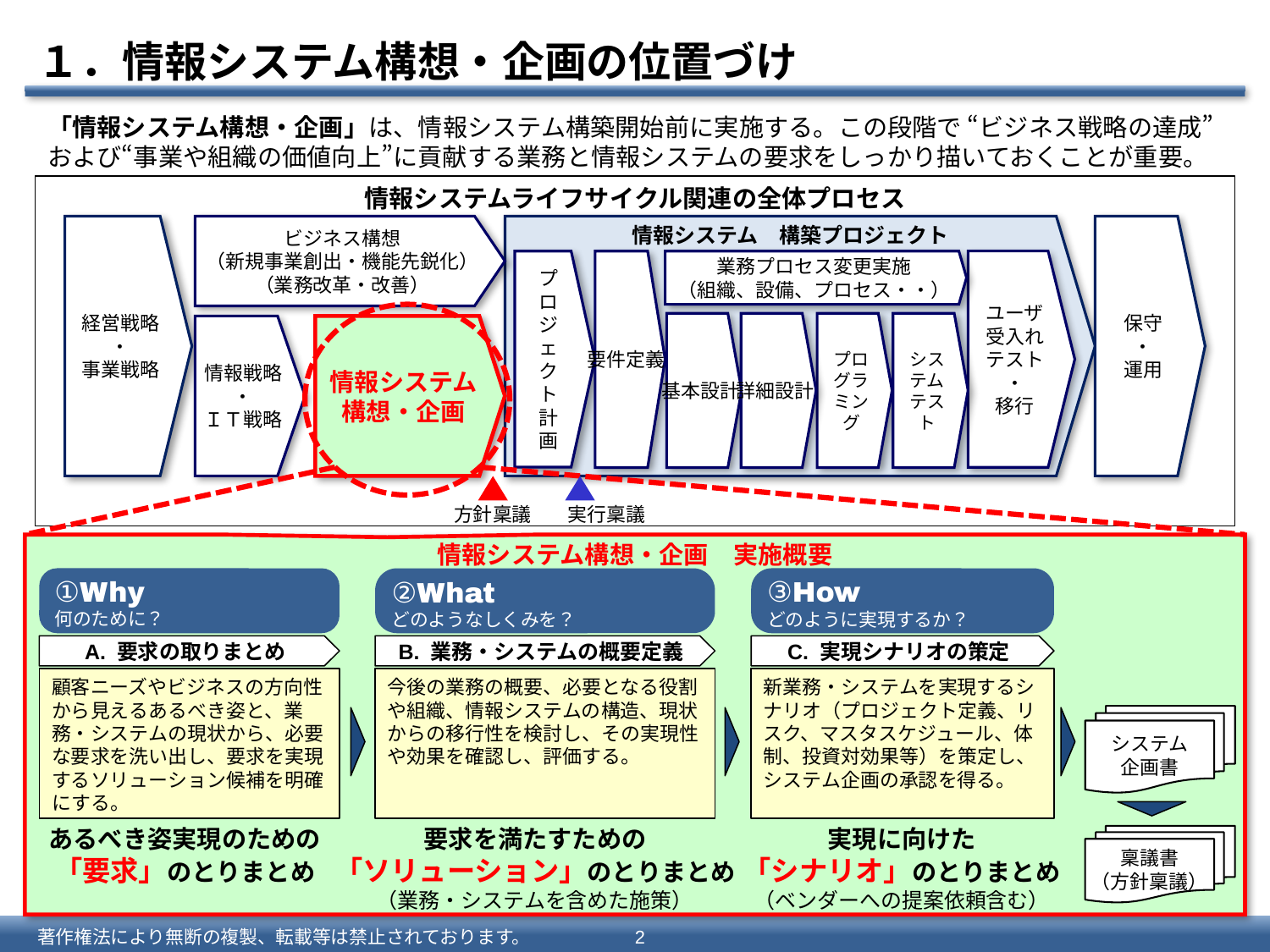

# １．情報システム構想・企画の位置づけ
「情報システム構想・企画」は、情報システム構築開始前に実施する。この段階で “ビジネス戦略の達成”および“事業や組織の価値向上”に貢献する業務と情報システムの要求をしっかり描いておくことが重要。
情報システムライフサイクル関連の全体プロセス
経営戦略
・
事業戦略
ビジネス構想
（新規事業創出・機能先鋭化）
（業務改革・改善）
情報システム　構築プロジェクト
保守
・
運用

プロ
ジェクト
計画
要件定義
業務プロセス変更実施
（組織、設備、プロセス・・）
ユーザ
受入れ
テスト
・
移行

基本設計
詳細設計
プログラミング
システムテスト
情報戦略
・
ＩＴ戦略
情報システム
構想・企画

方針稟議
実行稟議
情報システム構想・企画　実施概要
①Why
何のために？
②What
どのようなしくみを？
③How
どのように実現するか？
A. 要求の取りまとめ
B. 業務・システムの概要定義
C. 実現シナリオの策定
顧客ニーズやビジネスの方向性から見えるあるべき姿と、業務・システムの現状から、必要な要求を洗い出し、要求を実現するソリューション候補を明確にする。
今後の業務の概要、必要となる役割や組織、情報システムの構造、現状からの移行性を検討し、その実現性や効果を確認し、評価する。
新業務・システムを実現するシナリオ（プロジェクト定義、リスク、マスタスケジュール、体制、投資対効果等）を策定し、システム企画の承認を得る。
システム
企画書

あるべき姿実現のための
「要求」のとりまとめ
要求を満たすための
「ソリューション」のとりまとめ
（業務・システムを含めた施策）
実現に向けた
「シナリオ」のとりまとめ
（ベンダーへの提案依頼含む）
稟議書
（方針稟議）